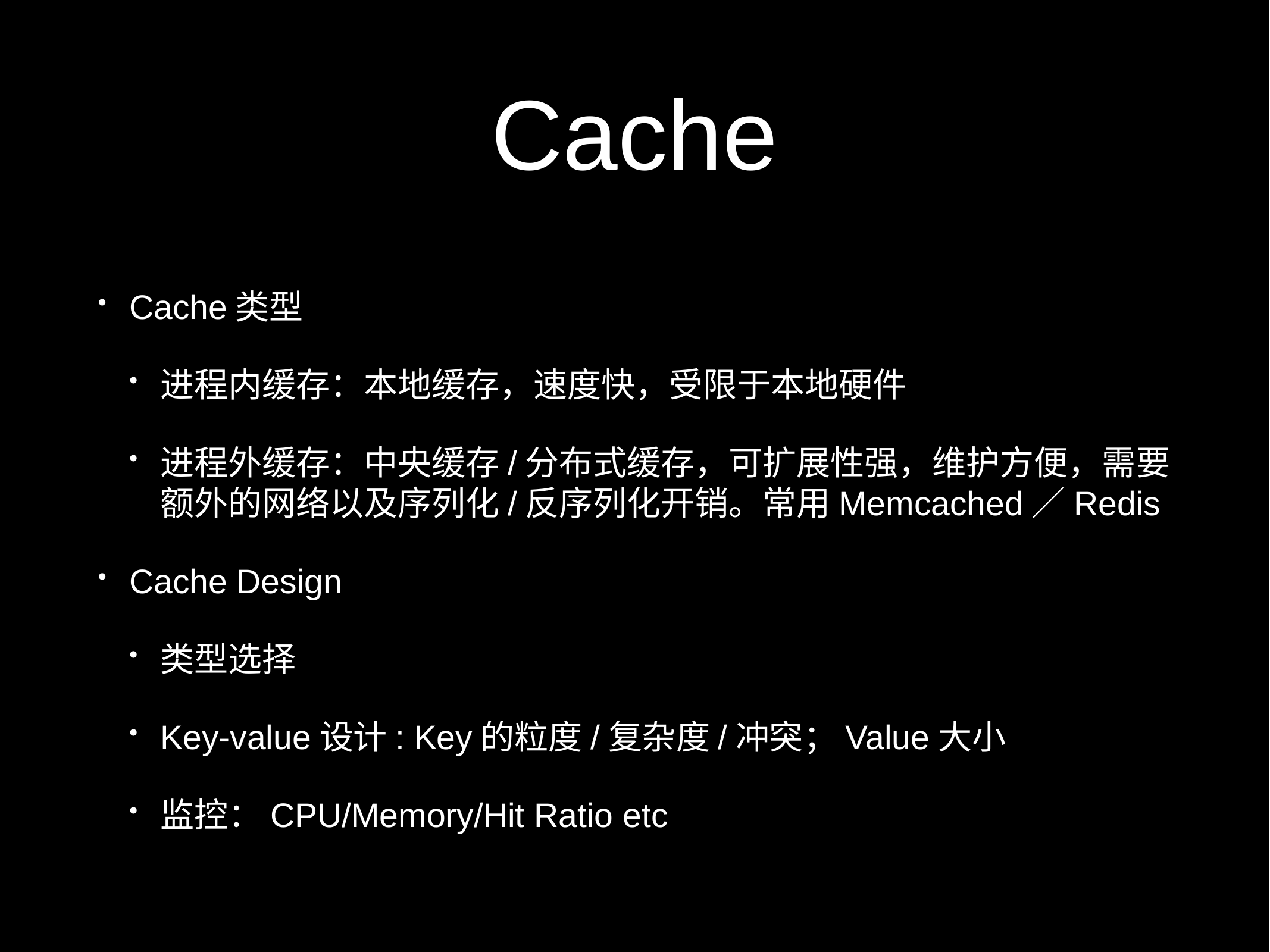

# Cache
Cache类型
进程内缓存：本地缓存，速度快，受限于本地硬件
进程外缓存：中央缓存/分布式缓存，可扩展性强，维护方便，需要额外的网络以及序列化/反序列化开销。常用Memcached／Redis
Cache Design
类型选择
Key-value设计: Key的粒度/复杂度/冲突；Value大小
监控：CPU/Memory/Hit Ratio etc